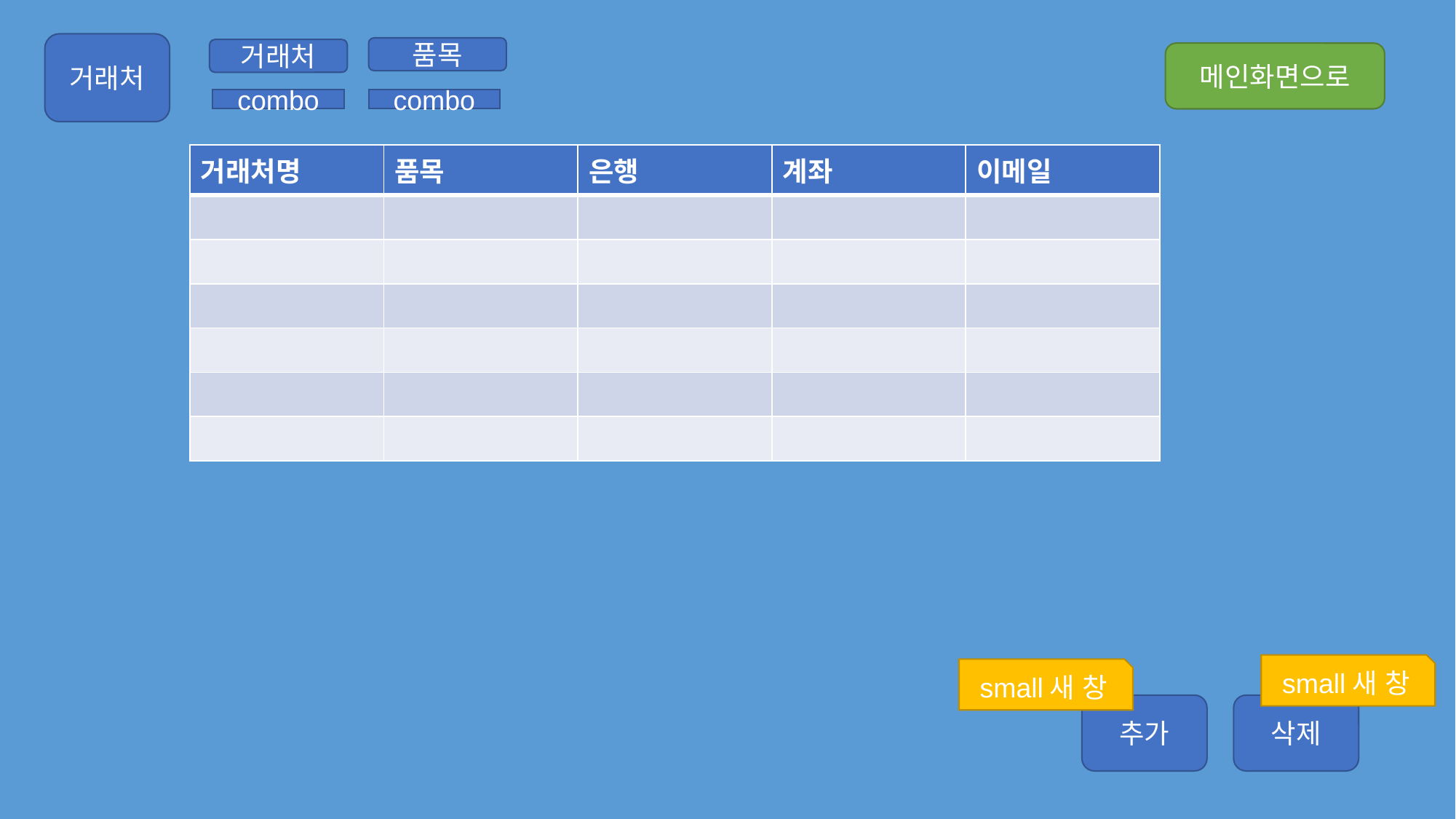

거래처
품목
거래처
메인화면으로
combo
combo
| 거래처명 | 품목 | 은행 | 계좌 | 이메일 |
| --- | --- | --- | --- | --- |
|  |  |  |  |  |
|  |  |  |  |  |
|  |  |  |  |  |
|  |  |  |  |  |
|  |  |  |  |  |
|  |  |  |  |  |
small새 창
small새 창
추가
삭제